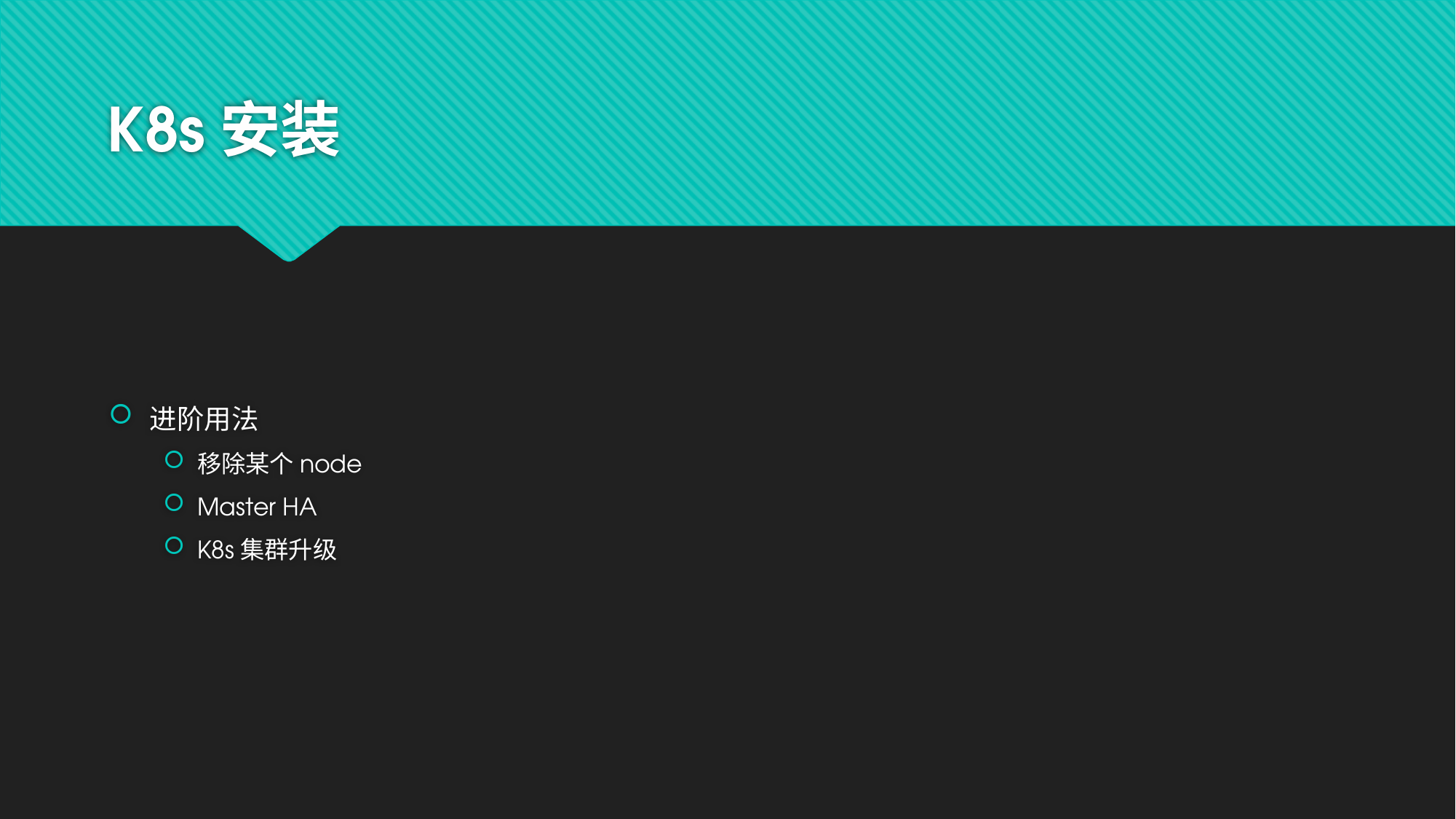

# K8s安装
进阶用法
移除某个node
Master HA
K8s集群升级